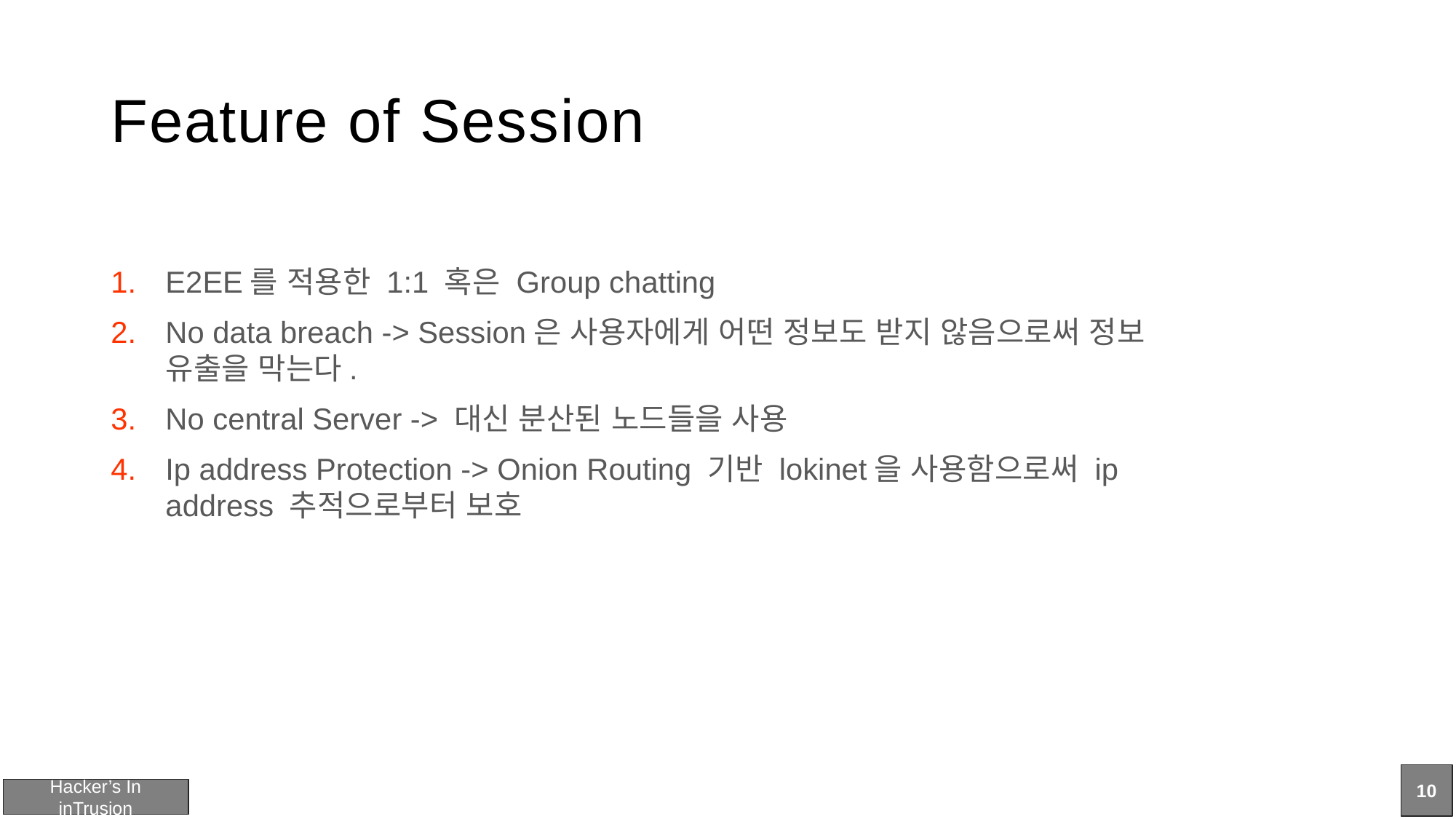

# Feature of Session
E2EE를 적용한 1:1 혹은 Group chatting
No data breach -> Session은 사용자에게 어떤 정보도 받지 않음으로써 정보 유출을 막는다.
No central Server -> 대신 분산된 노드들을 사용
Ip address Protection -> Onion Routing 기반 lokinet을 사용함으로써 ip address 추적으로부터 보호

10
Hacker’s In inTrusion